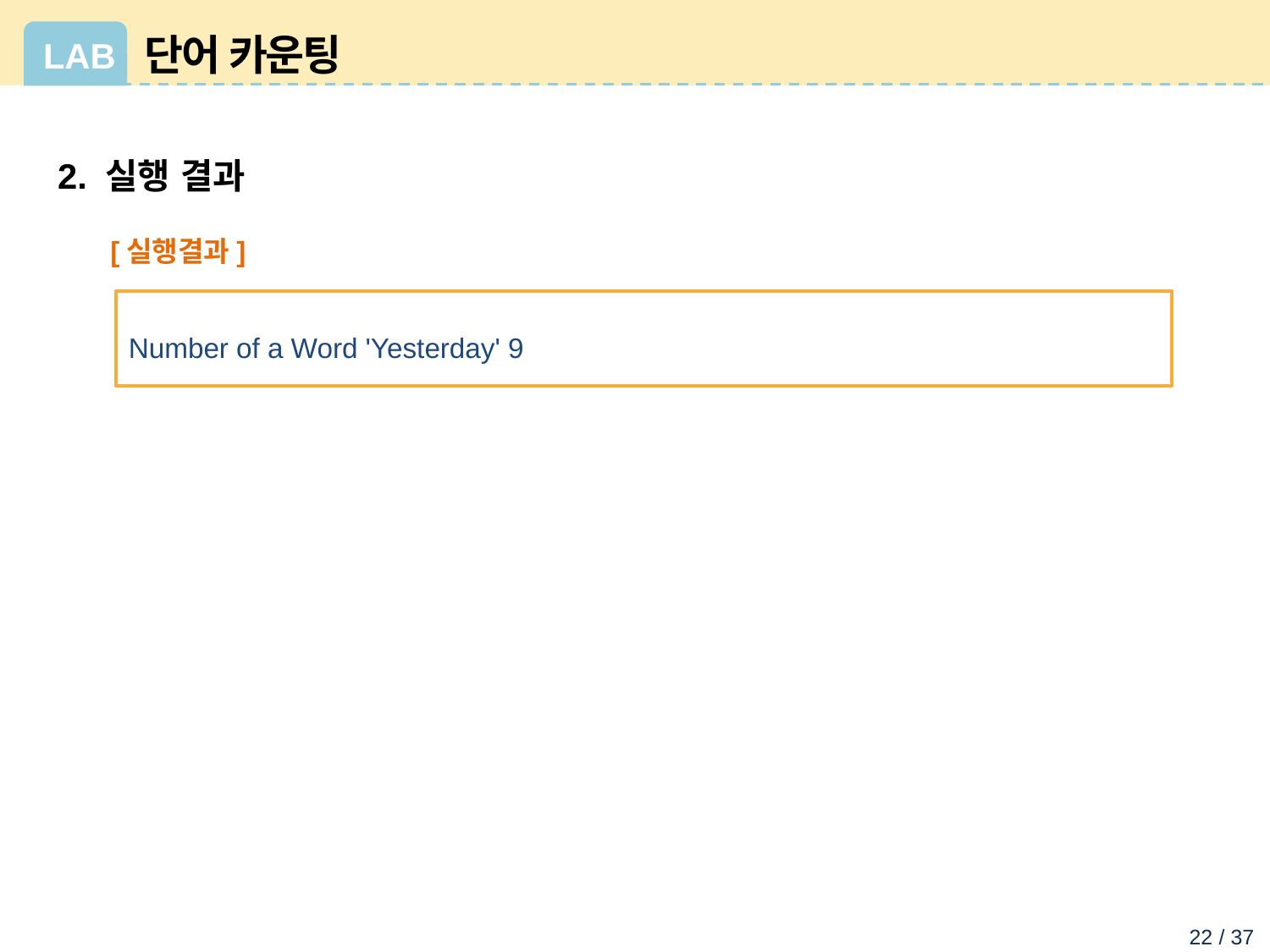

# 단어 카운팅

2. 실행 결과

[실행결과]
Number of a Word 'Yesterday' 9